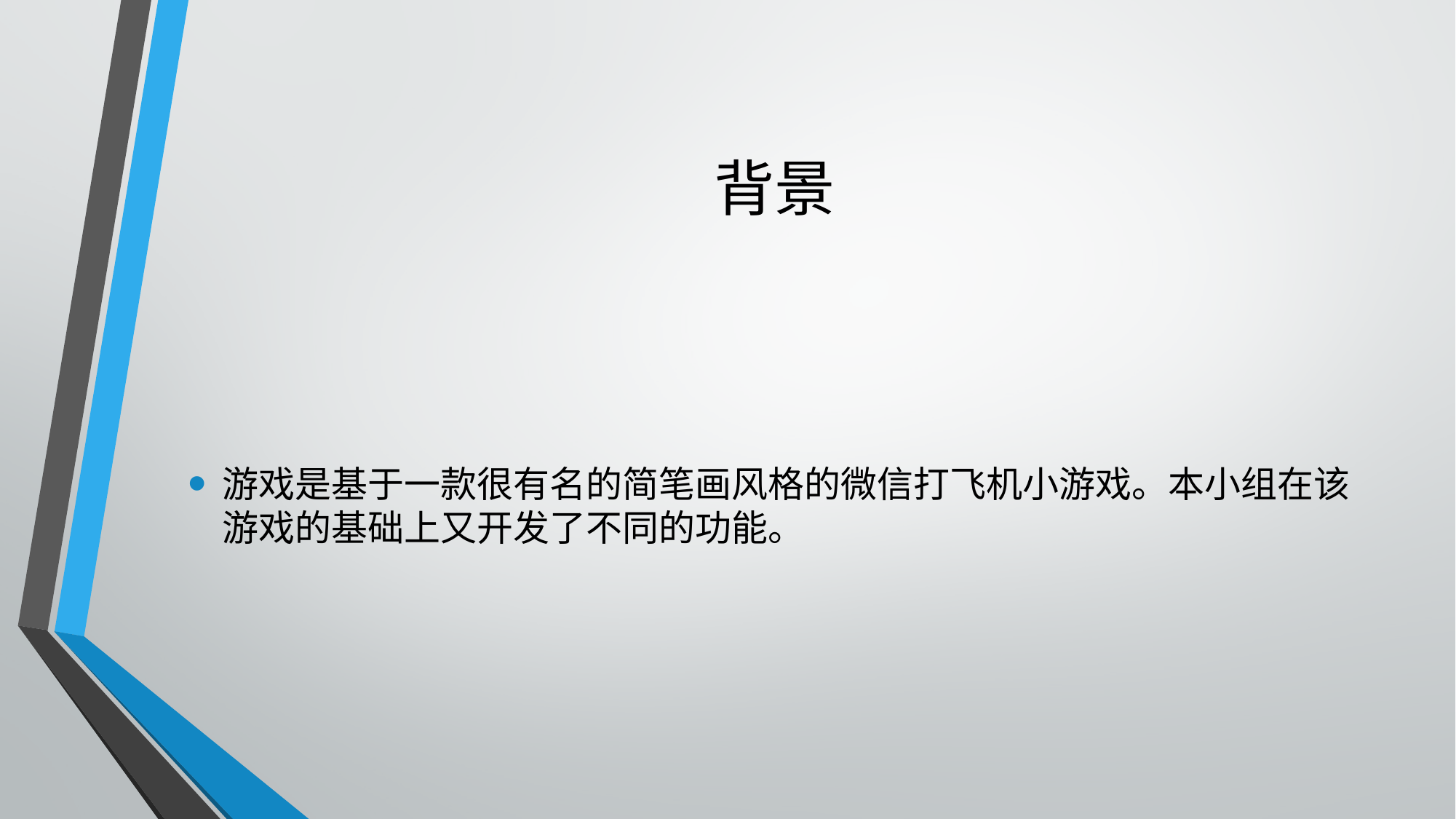

# 背景
游戏是基于一款很有名的简笔画风格的微信打飞机小游戏。本小组在该游戏的基础上又开发了不同的功能。